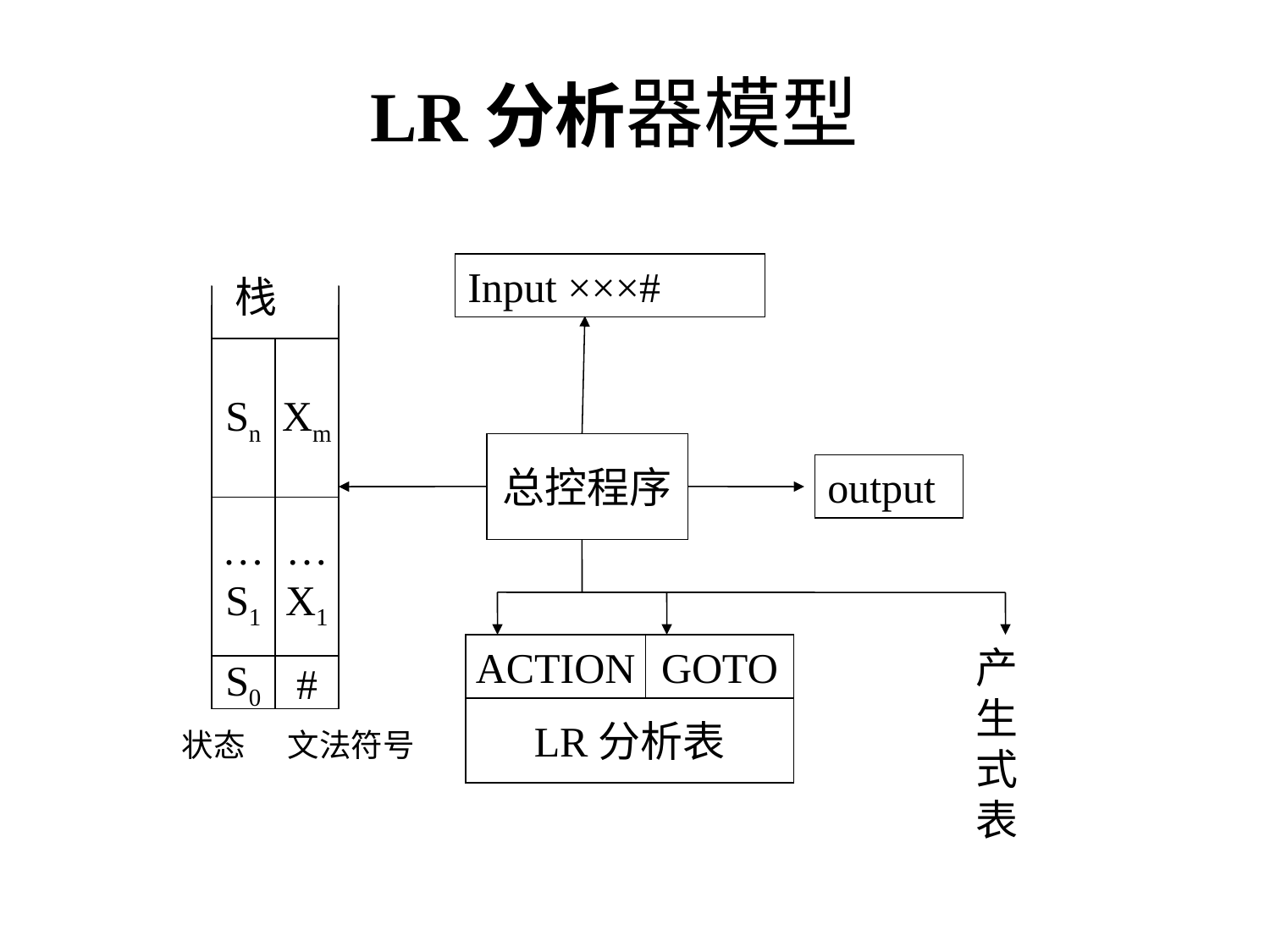

# LR分析器模型
Input ×××#
栈

Sn
Xm
总控程序
output

…
S1
…
X1

ACTION
GOTO
产生式表
S0
#
LR分析表
状态
文法符号